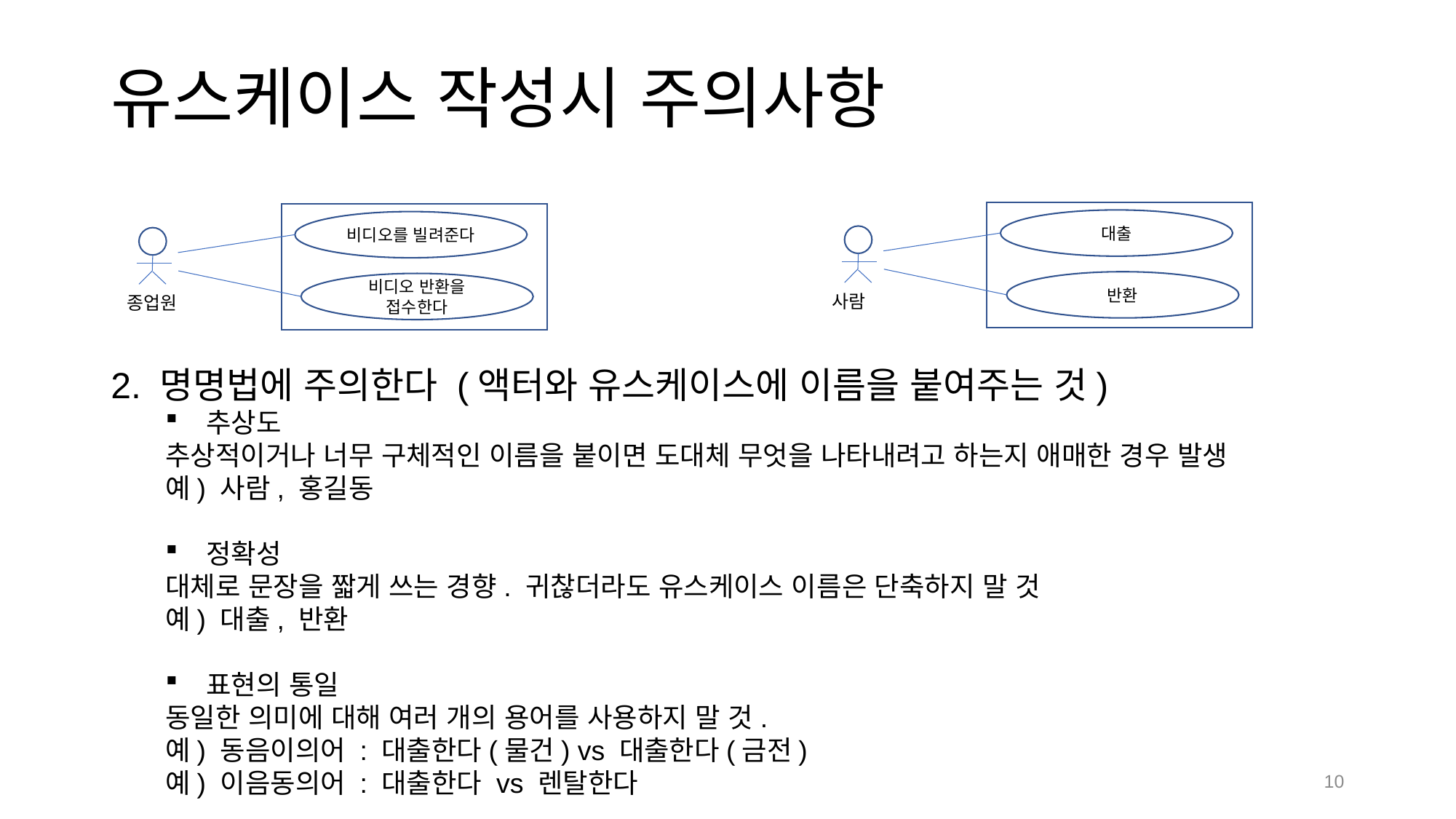

# 유스케이스 작성시 주의사항

대출
비디오를 빌려준다

반환
비디오 반환을 접수한다
사람
종업원
2. 명명법에 주의한다 (액터와 유스케이스에 이름을 붙여주는 것)
추상도
추상적이거나 너무 구체적인 이름을 붙이면 도대체 무엇을 나타내려고 하는지 애매한 경우 발생
예) 사람, 홍길동

정확성
대체로 문장을 짧게 쓰는 경향. 귀찮더라도 유스케이스 이름은 단축하지 말 것
예) 대출, 반환

표현의 통일
동일한 의미에 대해 여러 개의 용어를 사용하지 말 것.
예) 동음이의어 : 대출한다(물건) vs 대출한다(금전)
예) 이음동의어 : 대출한다 vs 렌탈한다
10